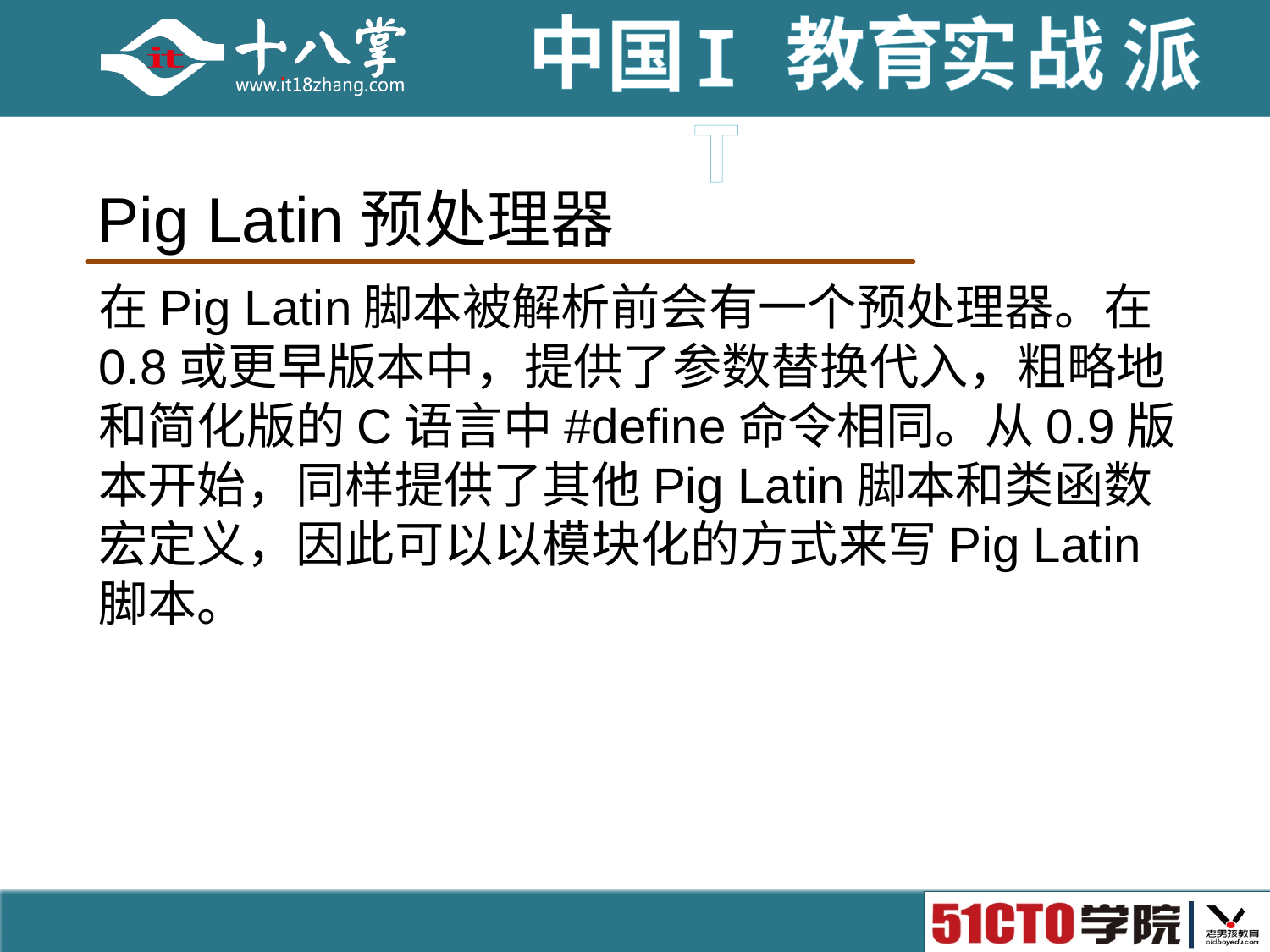

# Pig Latin预处理器
在Pig Latin脚本被解析前会有一个预处理器。在0.8或更早版本中，提供了参数替换代入，粗略地和简化版的C语言中#define命令相同。从0.9版本开始，同样提供了其他Pig Latin脚本和类函数宏定义，因此可以以模块化的方式来写Pig Latin脚本。